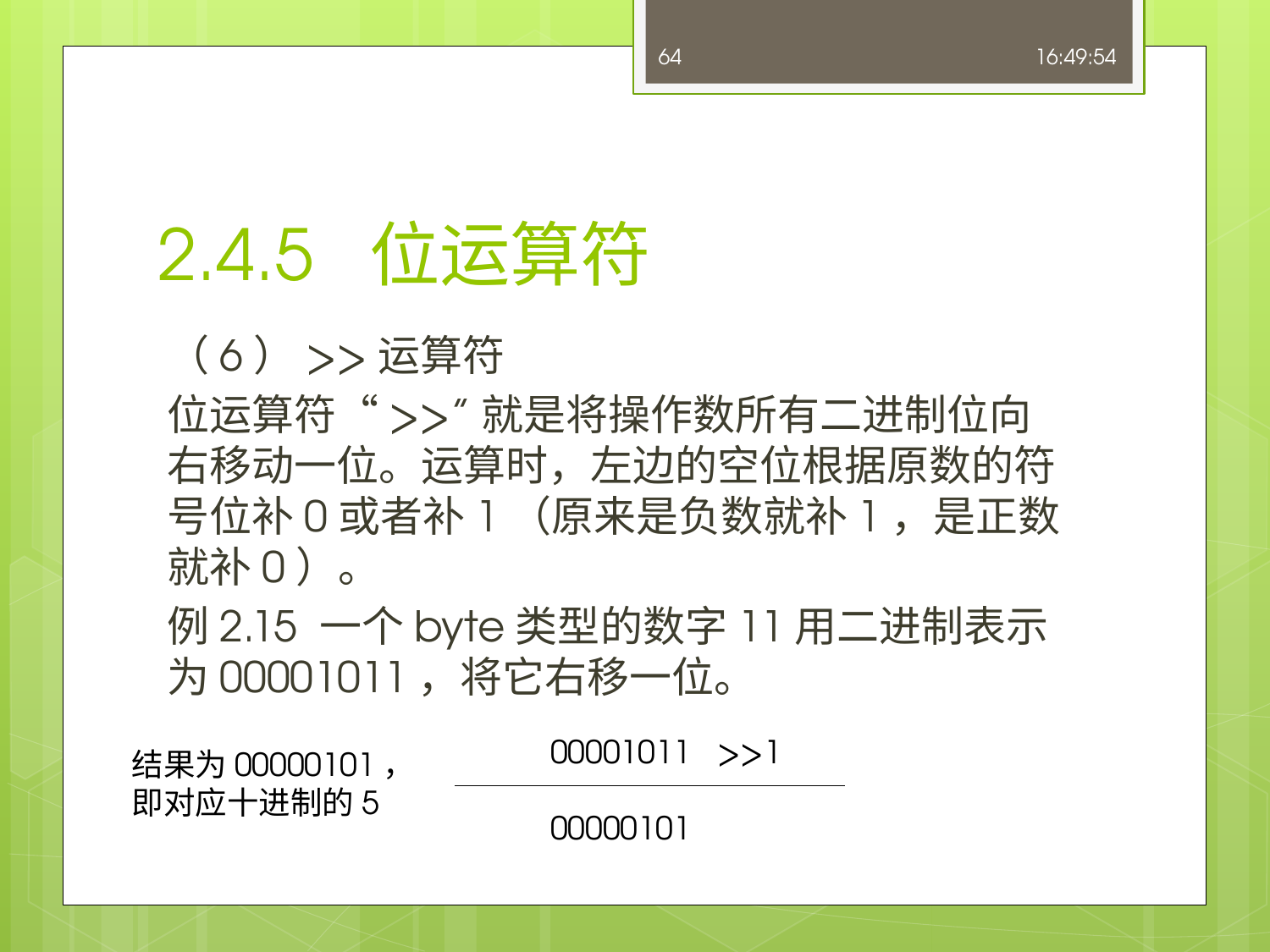

64
16:49:54
# 2.4.5  位运算符
（6）>>运算符
位运算符“>>”就是将操作数所有二进制位向右移动一位。运算时，左边的空位根据原数的符号位补0或者补1（原来是负数就补1，是正数就补0）。
例2.15 一个byte类型的数字11用二进制表示为00001011，将它右移一位。

00001011   >>1

00000101
结果为00000101，
即对应十进制的5